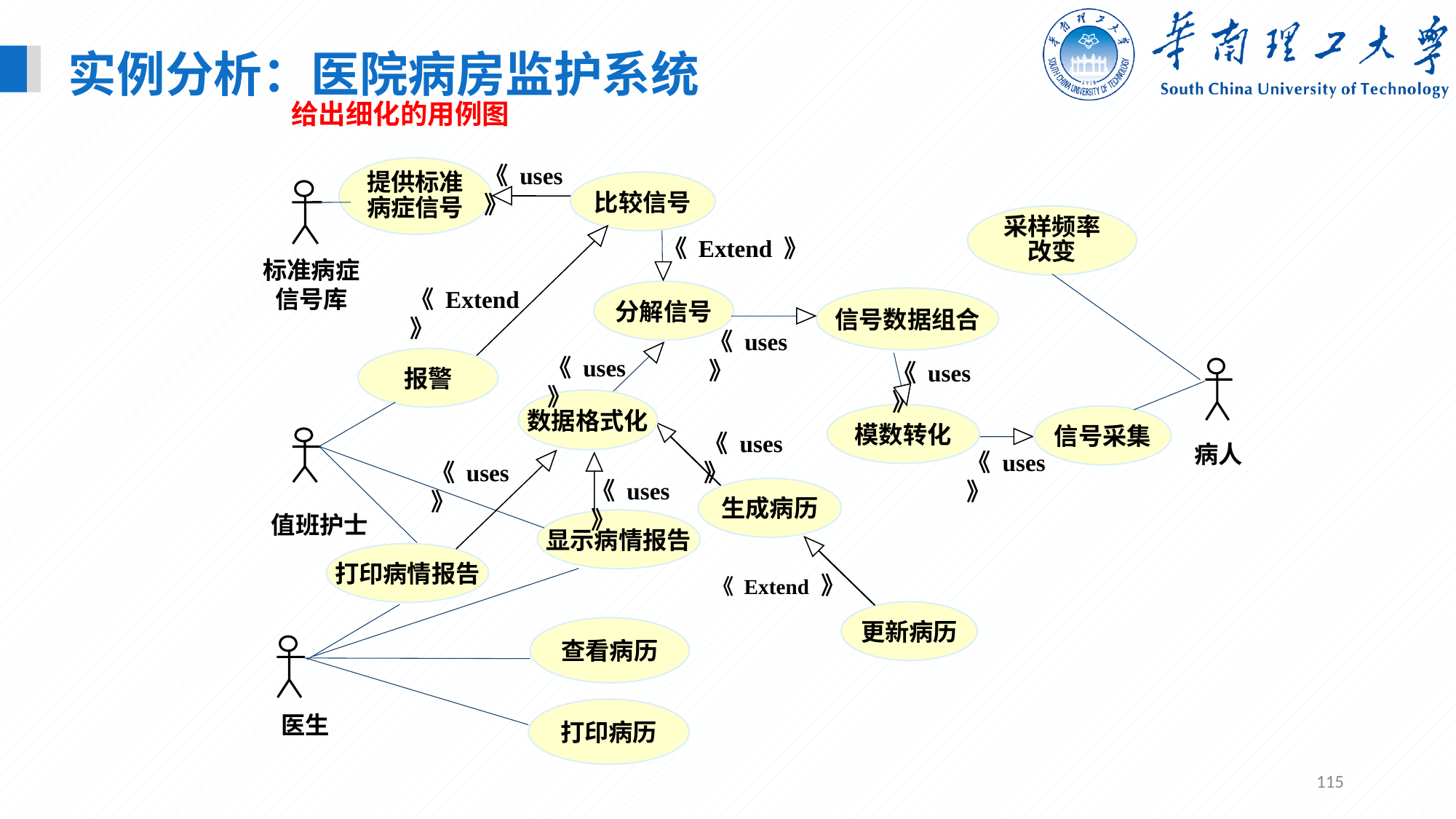

实例分析：医院病房监护系统
给出细化的用例图
《 uses》
提供标准
病症信号
比较信号

采样频率
改变

《 Extend 》

标准病症
信号库

《 Extend 》
分解信号
信号数据组合

《 uses》

《 uses》
报警
《 uses》

数据格式化

模数转化
信号采集

《 uses》

《 uses》

《 uses》

《 uses》
生成病历
值班护士
显示病情报告

打印病情报告
《 Extend 》

更新病历

查看病历

打印病历
 医生
病人
115